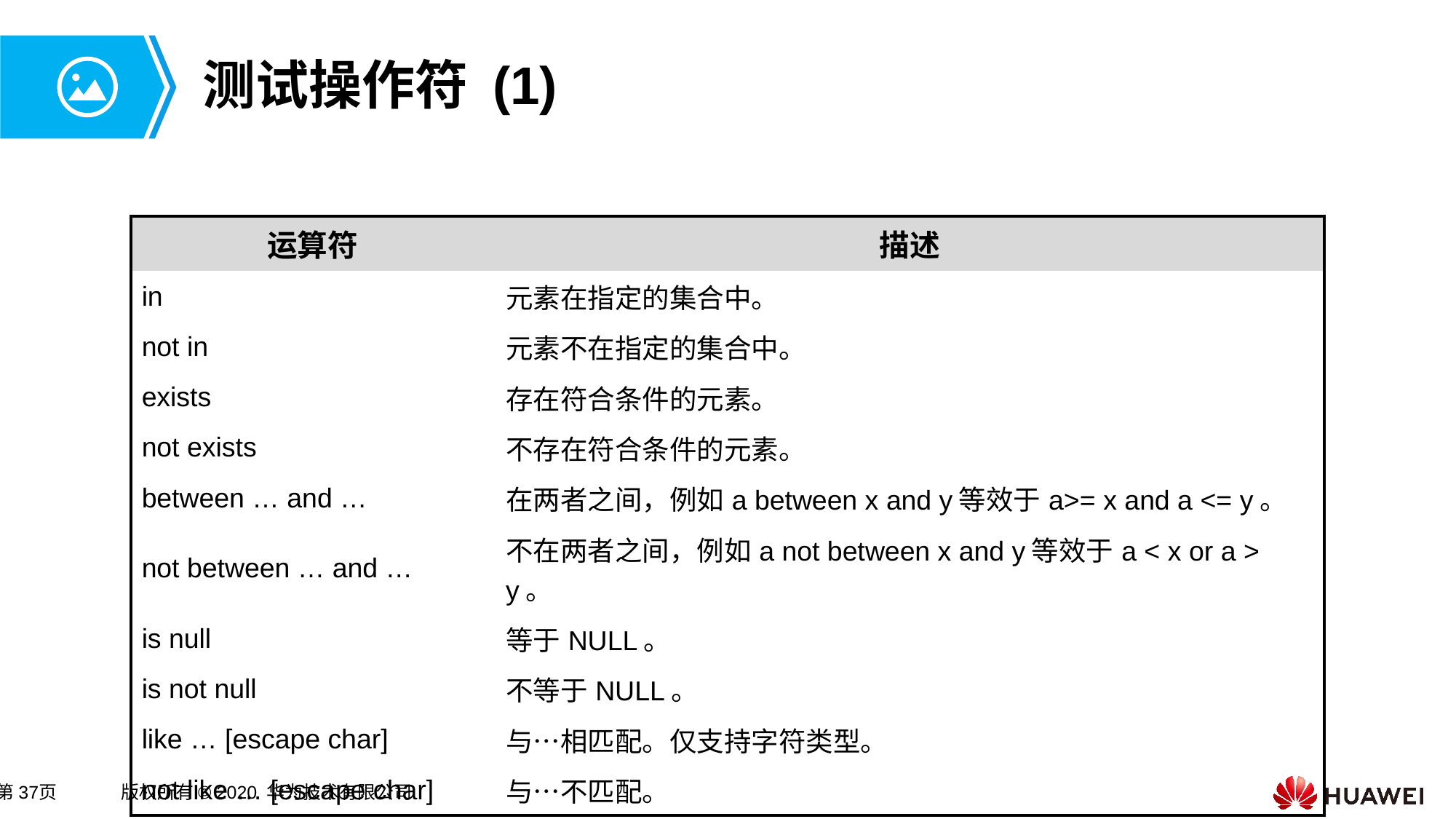

# 测试操作符 (1)

| 运算符 | 描述 |
| --- | --- |
| in | 元素在指定的集合中。 |
| not in | 元素不在指定的集合中。 |
| exists | 存在符合条件的元素。 |
| not exists | 不存在符合条件的元素。 |
| between … and … | 在两者之间，例如a between x and y等效于a>= x and a <= y。 |
| not between … and … | 不在两者之间，例如a not between x and y等效于a < x or a > y。 |
| is null | 等于NULL。 |
| is not null | 不等于NULL。 |
| like … [escape char] | 与…相匹配。仅支持字符类型。 |
| not like … [escape char] | 与…不匹配。 |